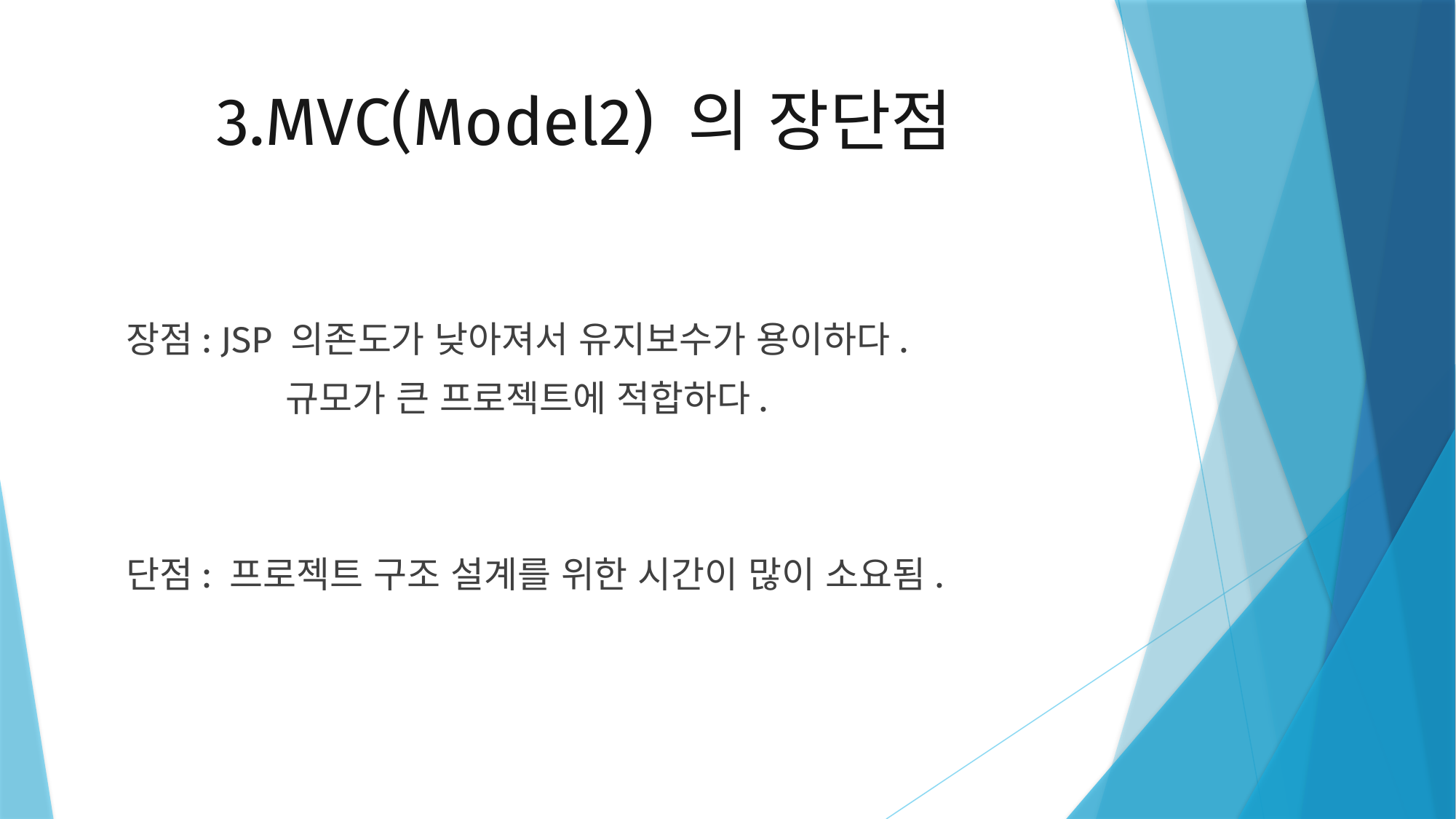

# 3.MVC(Model2) 의 장단점

장점: JSP 의존도가 낮아져서 유지보수가 용이하다.
	    규모가 큰 프로젝트에 적합하다.

단점: 프로젝트 구조 설계를 위한 시간이 많이 소요됨.